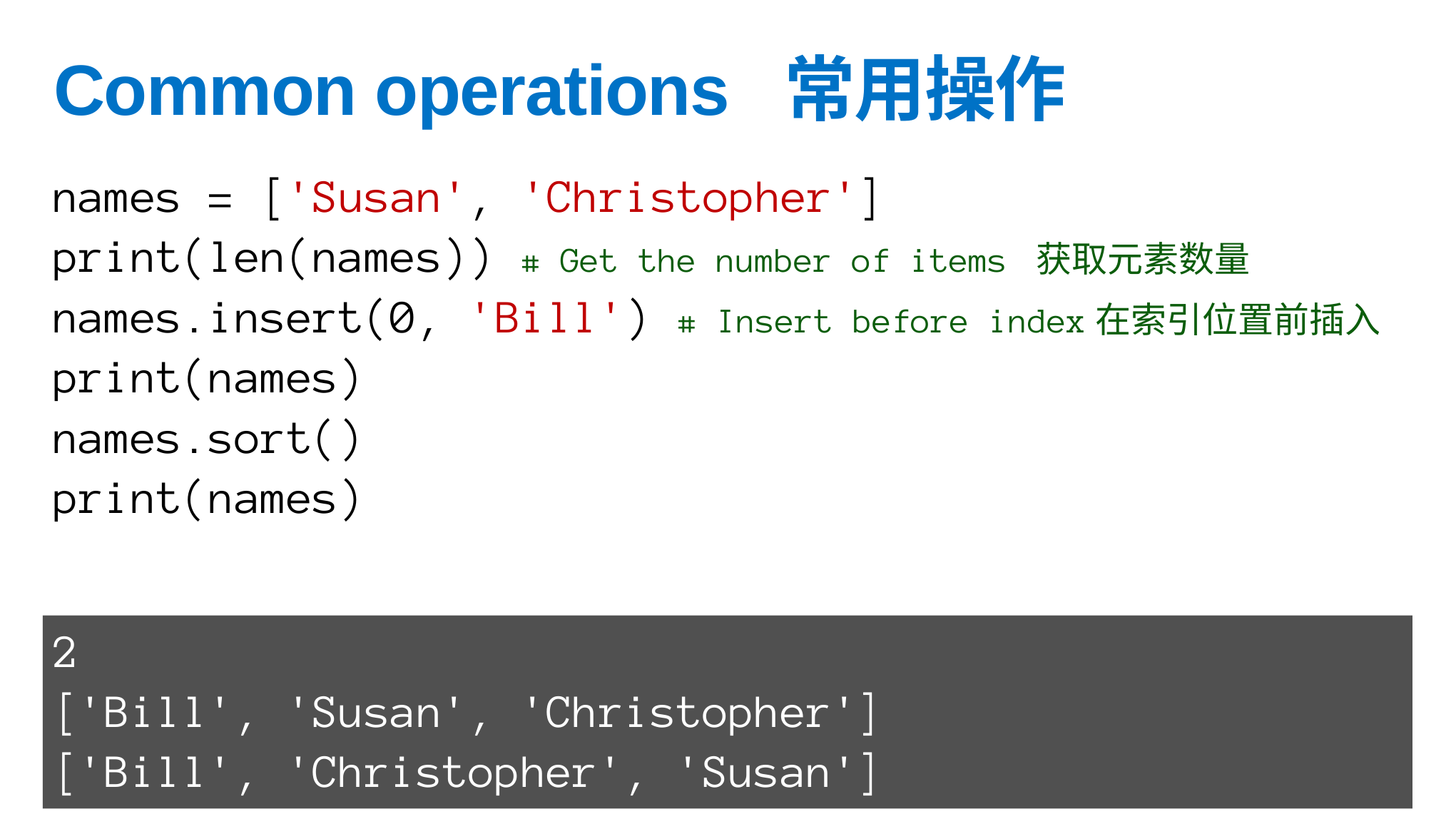

# Common operations  常用操作
names = ['Susan', 'Christopher']
print(len(names)) # Get the number of items 获取元素数量
names.insert(0, 'Bill') # Insert before index在索引位置前插入
print(names)
names.sort()
print(names)
2
['Bill', 'Susan', 'Christopher']
['Bill', 'Christopher', 'Susan']